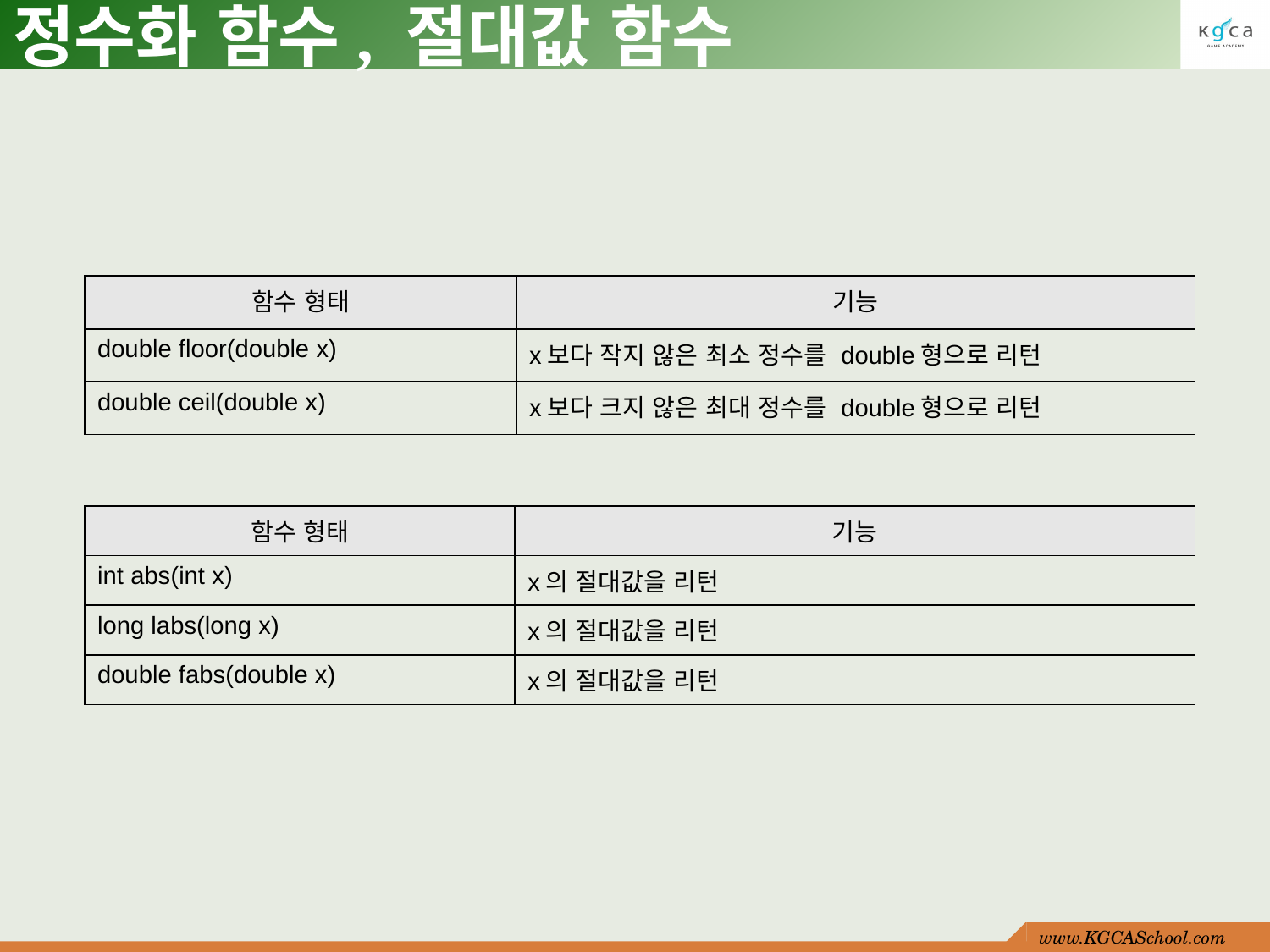

# 정수화 함수, 절대값 함수
| 함수 형태 | 기능 |
| --- | --- |
| double floor(double x) | x보다 작지 않은 최소 정수를 double형으로 리턴 |
| double ceil(double x) | x보다 크지 않은 최대 정수를 double형으로 리턴 |
| 함수 형태 | 기능 |
| --- | --- |
| int abs(int x) | x의 절대값을 리턴 |
| long labs(long x) | x의 절대값을 리턴 |
| double fabs(double x) | x의 절대값을 리턴 |